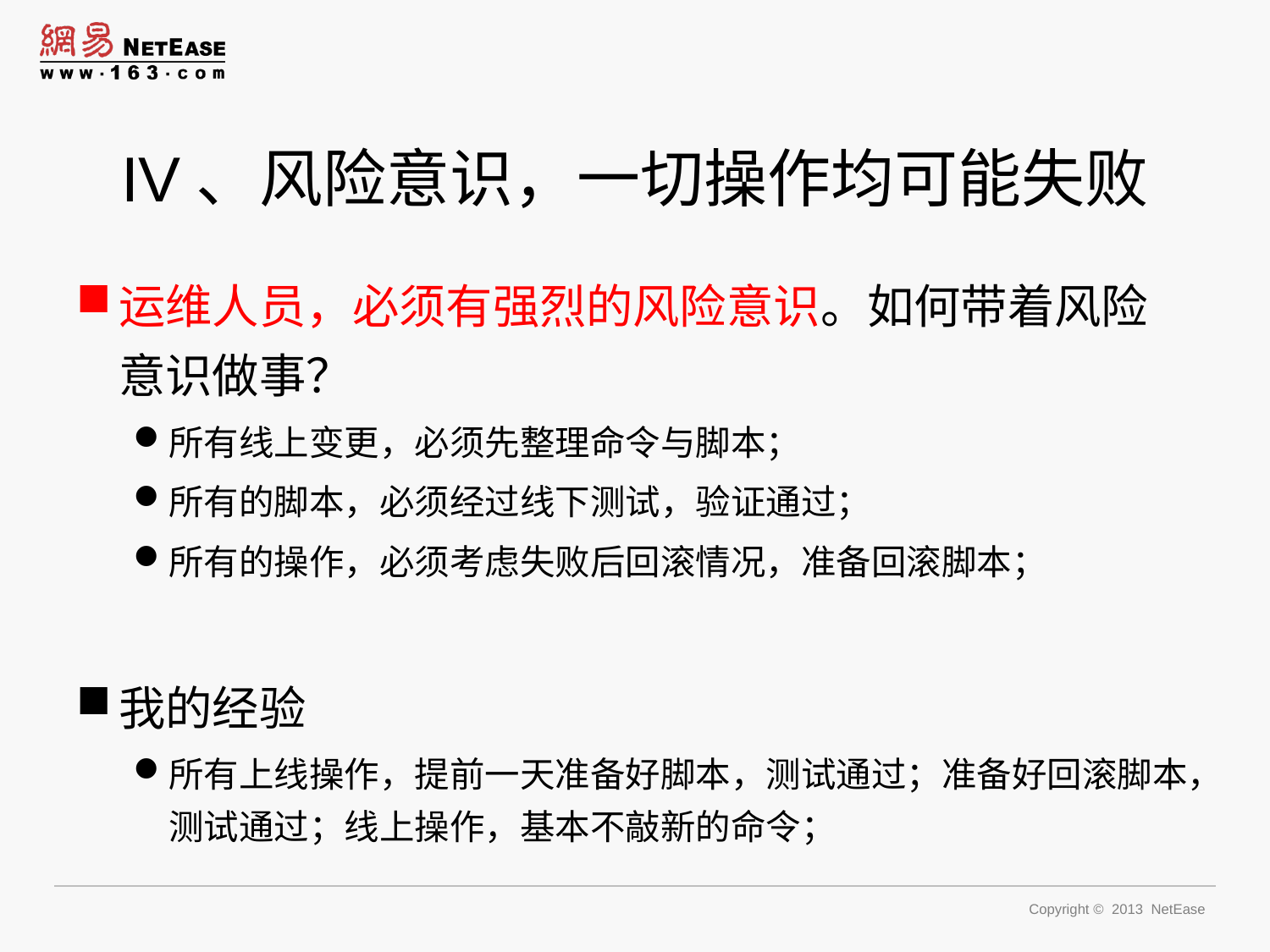

# IV、风险意识，一切操作均可能失败
运维人员，必须有强烈的风险意识。如何带着风险意识做事？
所有线上变更，必须先整理命令与脚本；
所有的脚本，必须经过线下测试，验证通过；
所有的操作，必须考虑失败后回滚情况，准备回滚脚本；

我的经验
所有上线操作，提前一天准备好脚本，测试通过；准备好回滚脚本，测试通过；线上操作，基本不敲新的命令；